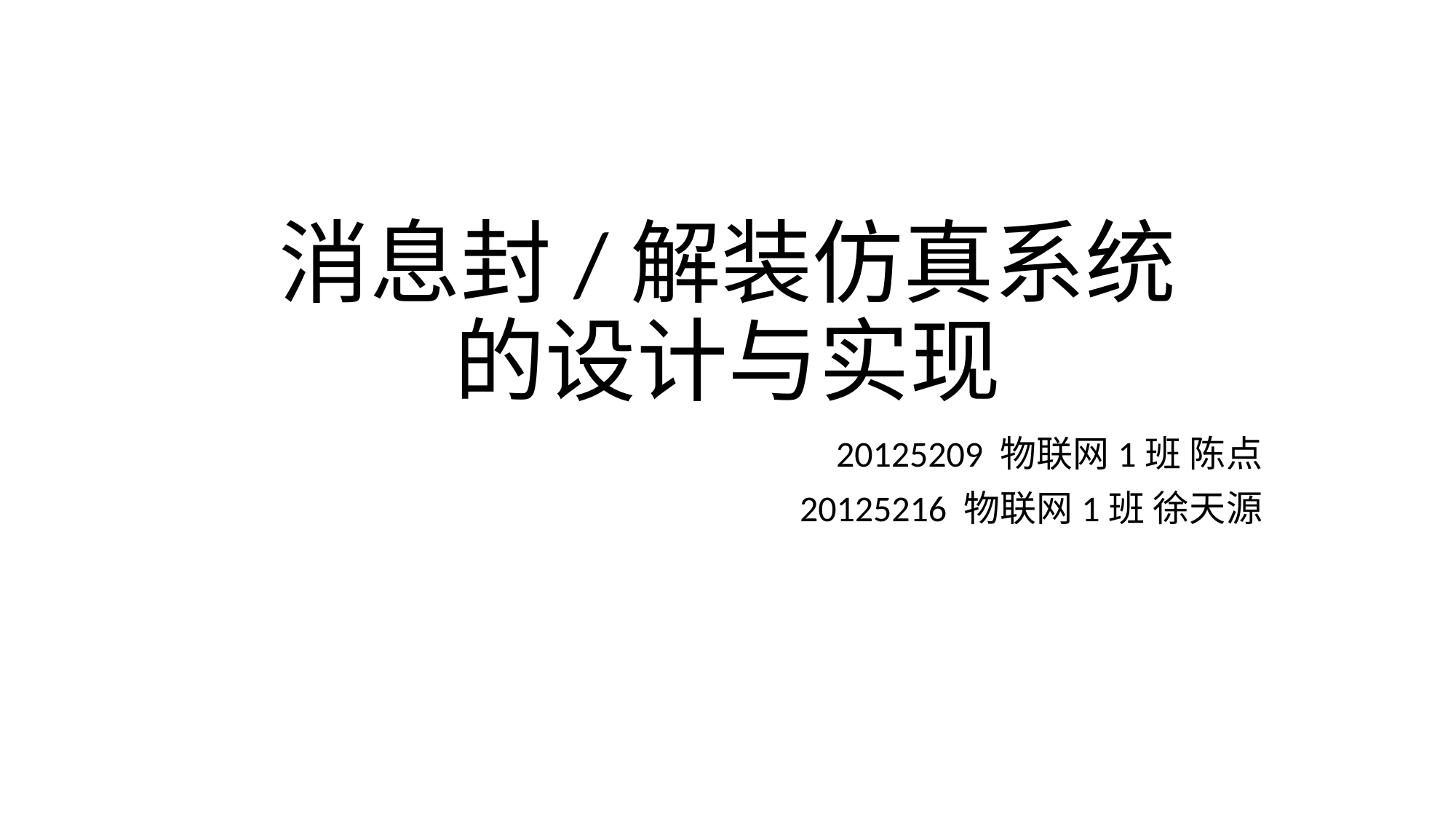

# 消息封/解装仿真系统 的设计与实现
20125209 物联网1班 陈点
20125216 物联网1班 徐天源